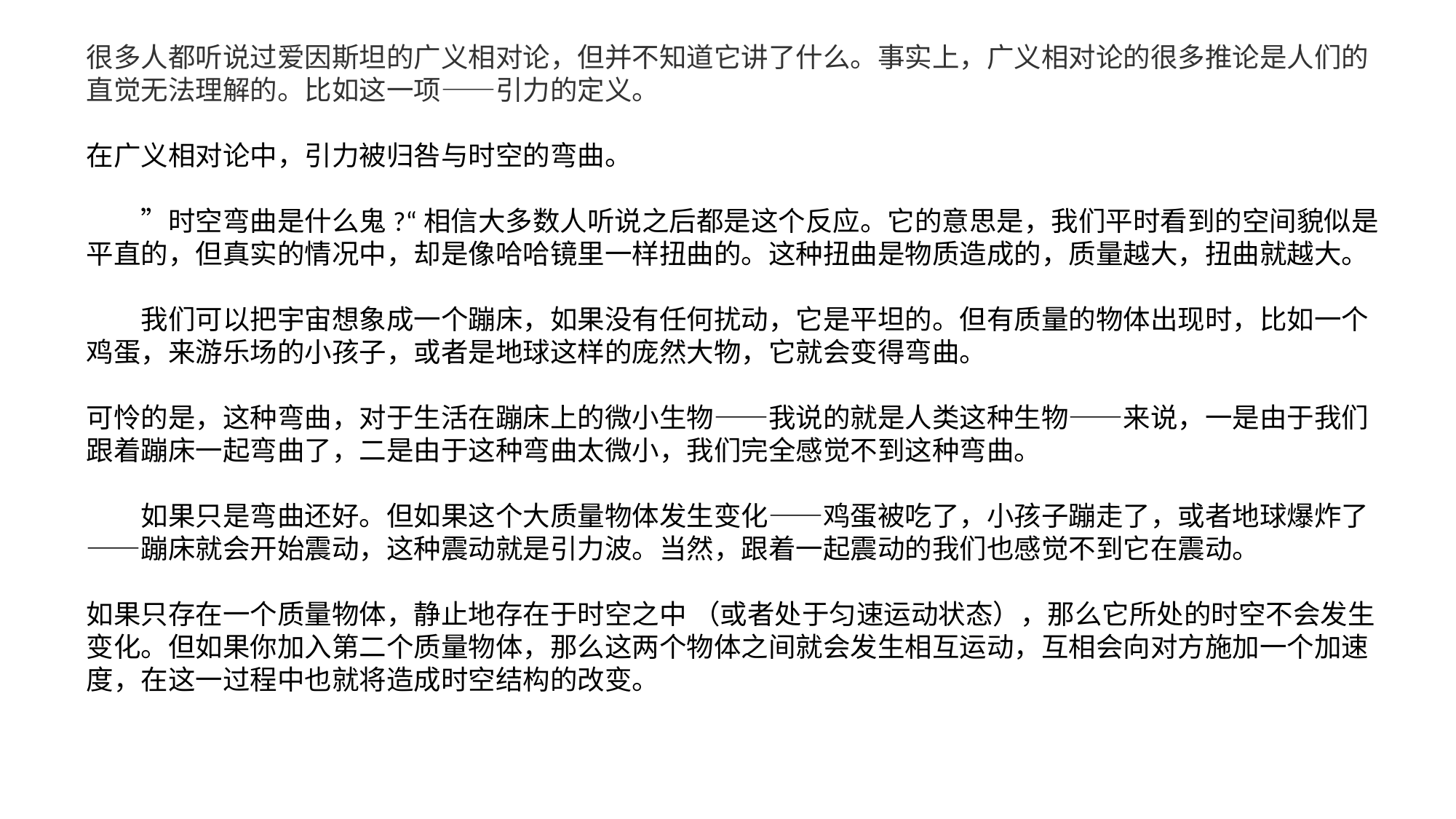

很多人都听说过爱因斯坦的广义相对论，但并不知道它讲了什么。事实上，广义相对论的很多推论是人们的直觉无法理解的。比如这一项——引力的定义。

在广义相对论中，引力被归咎与时空的弯曲。
　　”时空弯曲是什么鬼?“相信大多数人听说之后都是这个反应。它的意思是，我们平时看到的空间貌似是平直的，但真实的情况中，却是像哈哈镜里一样扭曲的。这种扭曲是物质造成的，质量越大，扭曲就越大。
　　我们可以把宇宙想象成一个蹦床，如果没有任何扰动，它是平坦的。但有质量的物体出现时，比如一个鸡蛋，来游乐场的小孩子，或者是地球这样的庞然大物，它就会变得弯曲。

可怜的是，这种弯曲，对于生活在蹦床上的微小生物——我说的就是人类这种生物——来说，一是由于我们跟着蹦床一起弯曲了，二是由于这种弯曲太微小，我们完全感觉不到这种弯曲。
　　如果只是弯曲还好。但如果这个大质量物体发生变化——鸡蛋被吃了，小孩子蹦走了，或者地球爆炸了——蹦床就会开始震动，这种震动就是引力波。当然，跟着一起震动的我们也感觉不到它在震动。
如果只存在一个质量物体，静止地存在于时空之中 （或者处于匀速运动状态），那么它所处的时空不会发生变化。但如果你加入第二个质量物体，那么这两个物体之间就会发生相互运动，互相会向对方施加一个加速 度，在这一过程中也就将造成时空结构的改变。